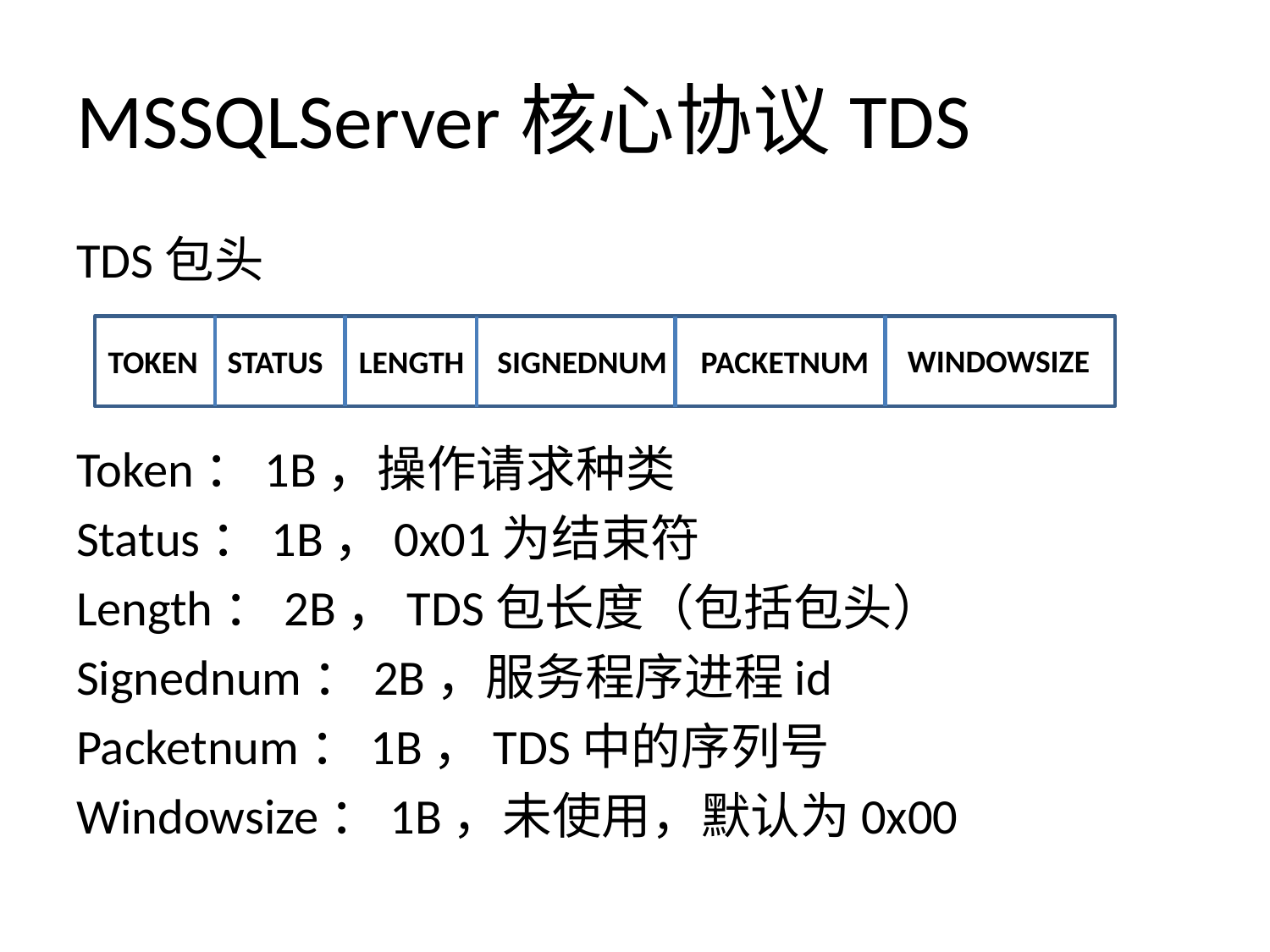

# MSSQLServer核心协议TDS
TDS包头

Token：1B，操作请求种类
Status：1B，0x01为结束符
Length：2B，TDS包长度（包括包头）
Signednum：2B，服务程序进程id
Packetnum：1B，TDS中的序列号
Windowsize：1B，未使用，默认为0x00

TOKEN
LENGTH
SIGNEDNUM
PACKETNUM
WINDOWSIZE
STATUS